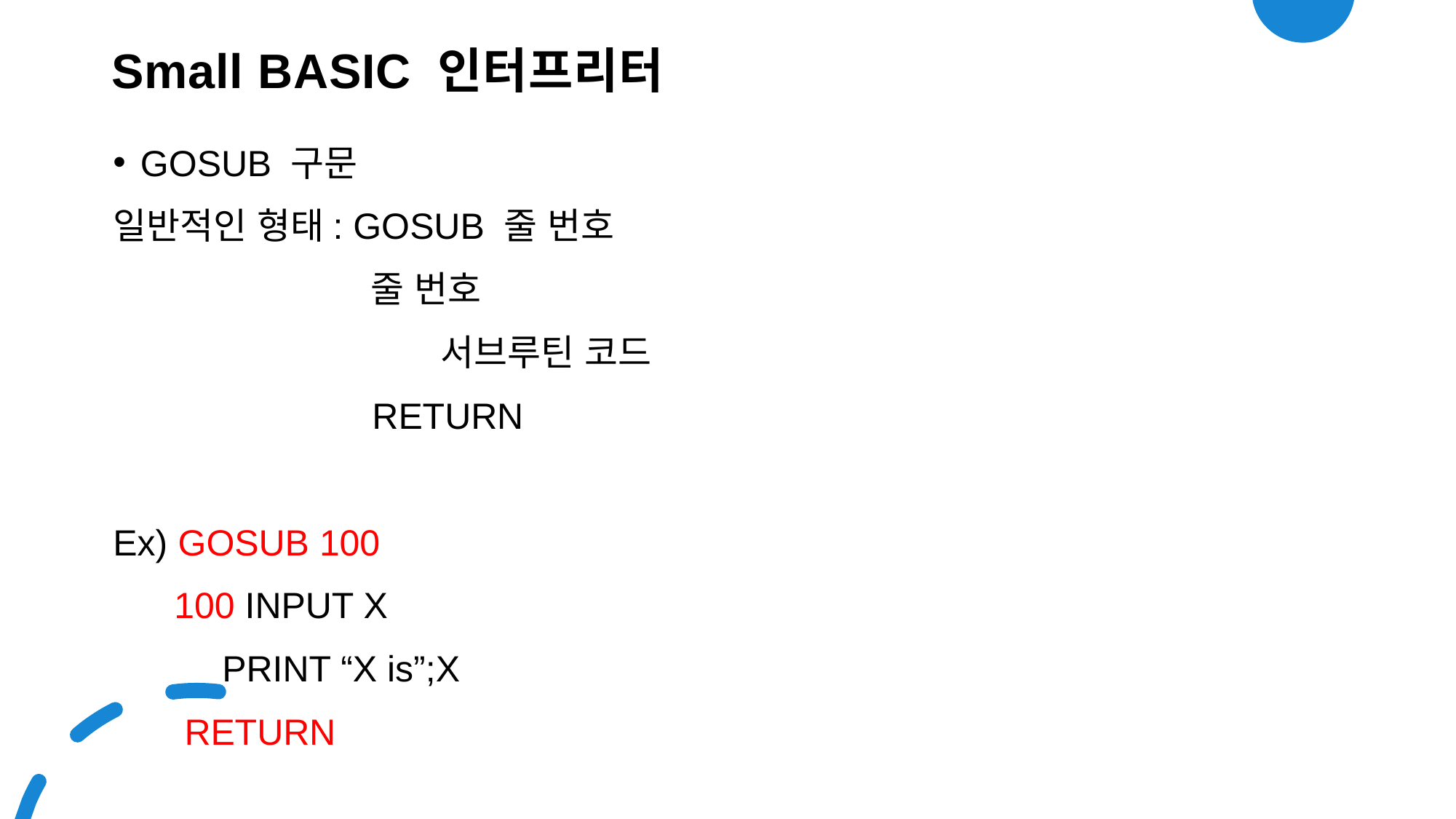

# Small BASIC 인터프리터
GOSUB 구문
일반적인 형태: GOSUB 줄 번호
		   줄 번호
		    	서브루틴 코드
		    RETURN

Ex) GOSUB 100
      100 INPUT X
	PRINT “X is”;X
       RETURN